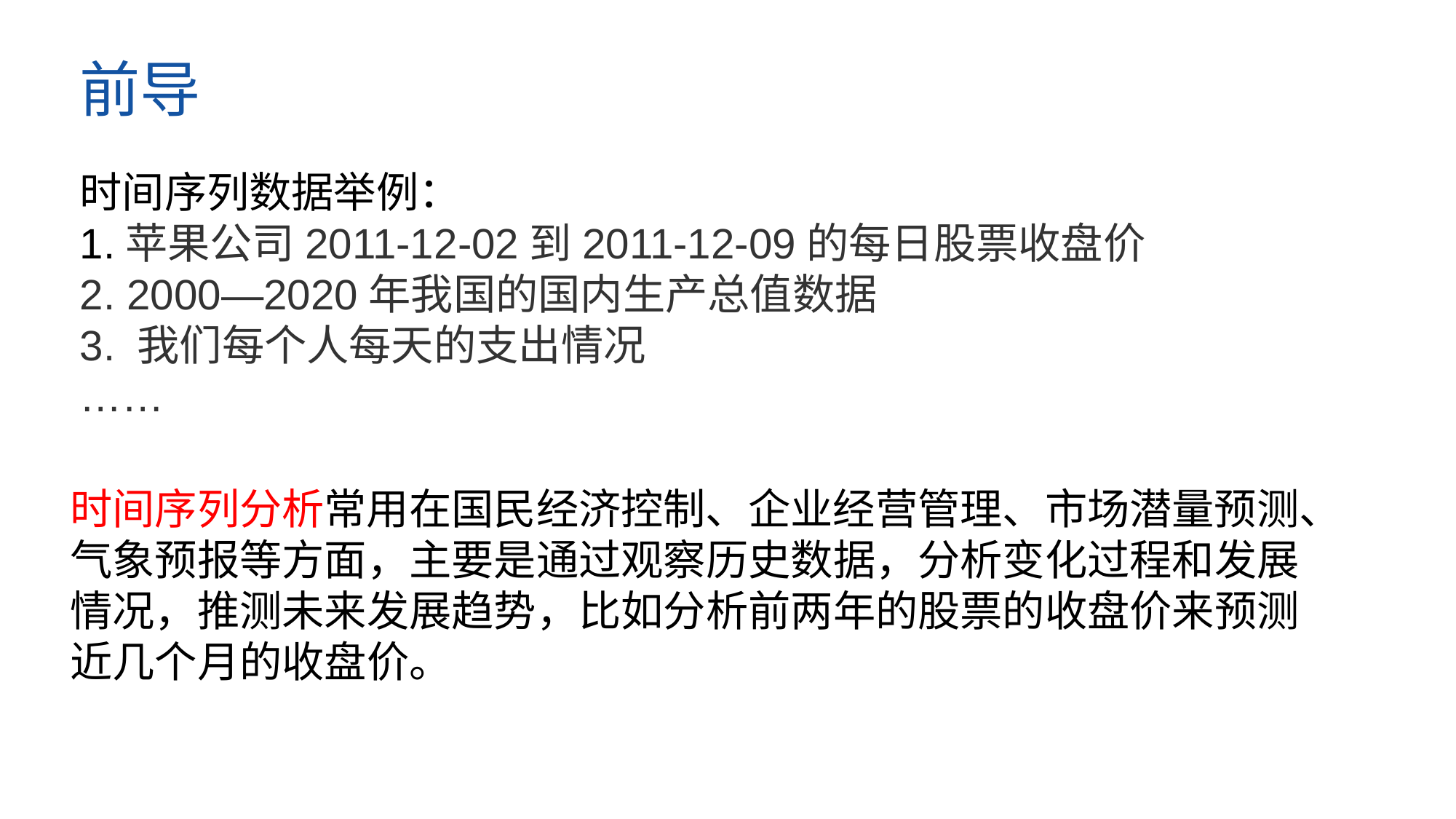

前导
时间序列数据举例：
1.苹果公司2011-12-02到2011-12-09的每日股票收盘价
2. 2000—2020年我国的国内生产总值数据
3. 我们每个人每天的支出情况
……
时间序列分析常用在国民经济控制、企业经营管理、市场潜量预测、气象预报等方面，主要是通过观察历史数据，分析变化过程和发展情况，推测未来发展趋势，比如分析前两年的股票的收盘价来预测近几个月的收盘价。